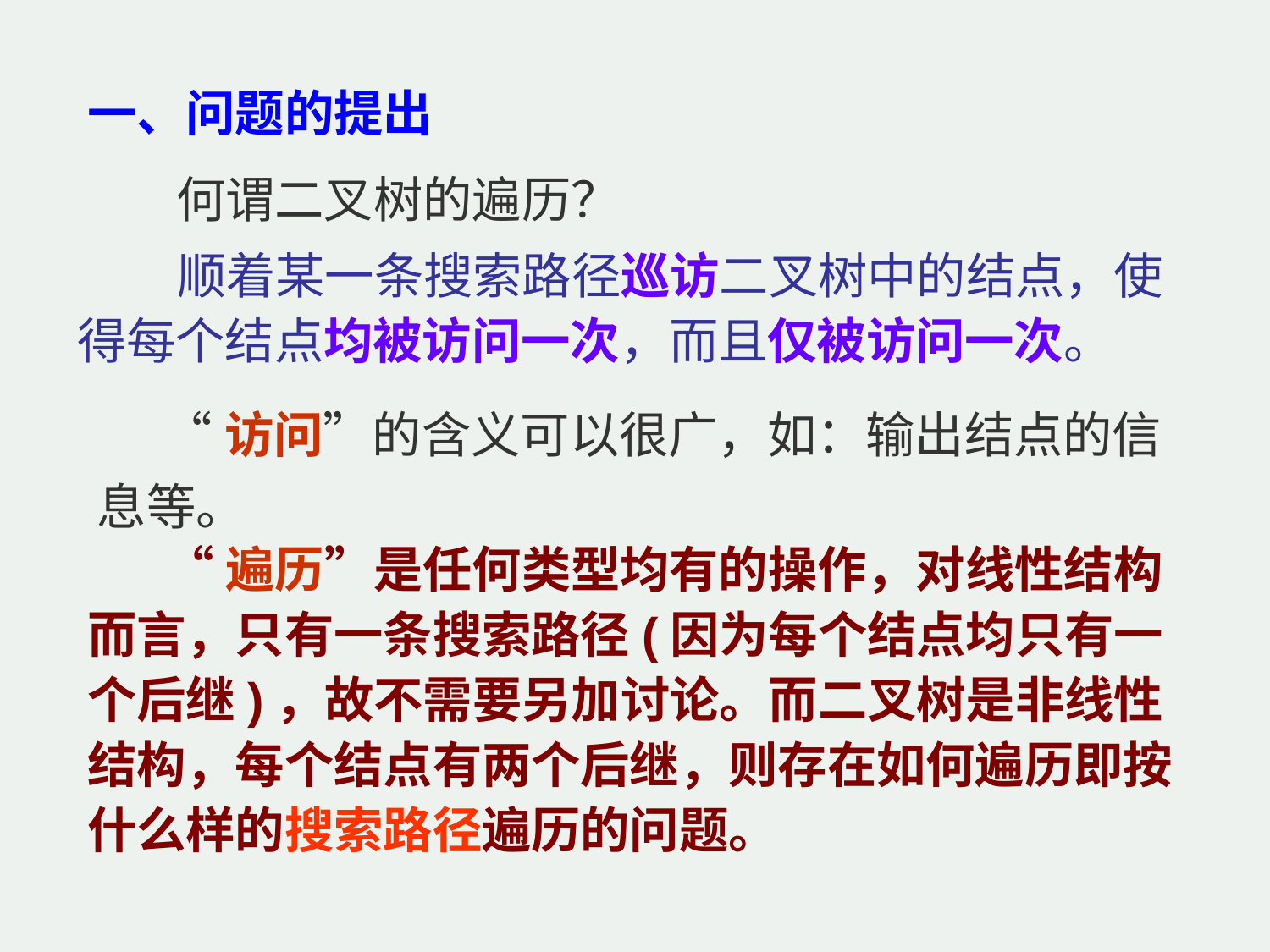

一、问题的提出
       何谓二叉树的遍历？
        顺着某一条搜索路径巡访二叉树中的结点，使得每个结点均被访问一次，而且仅被访问一次。
      “访问”的含义可以很广，如：输出结点的信息等。
       “遍历”是任何类型均有的操作，对线性结构而言，只有一条搜索路径(因为每个结点均只有一个后继)，故不需要另加讨论。而二叉树是非线性结构，每个结点有两个后继，则存在如何遍历即按什么样的搜索路径遍历的问题。